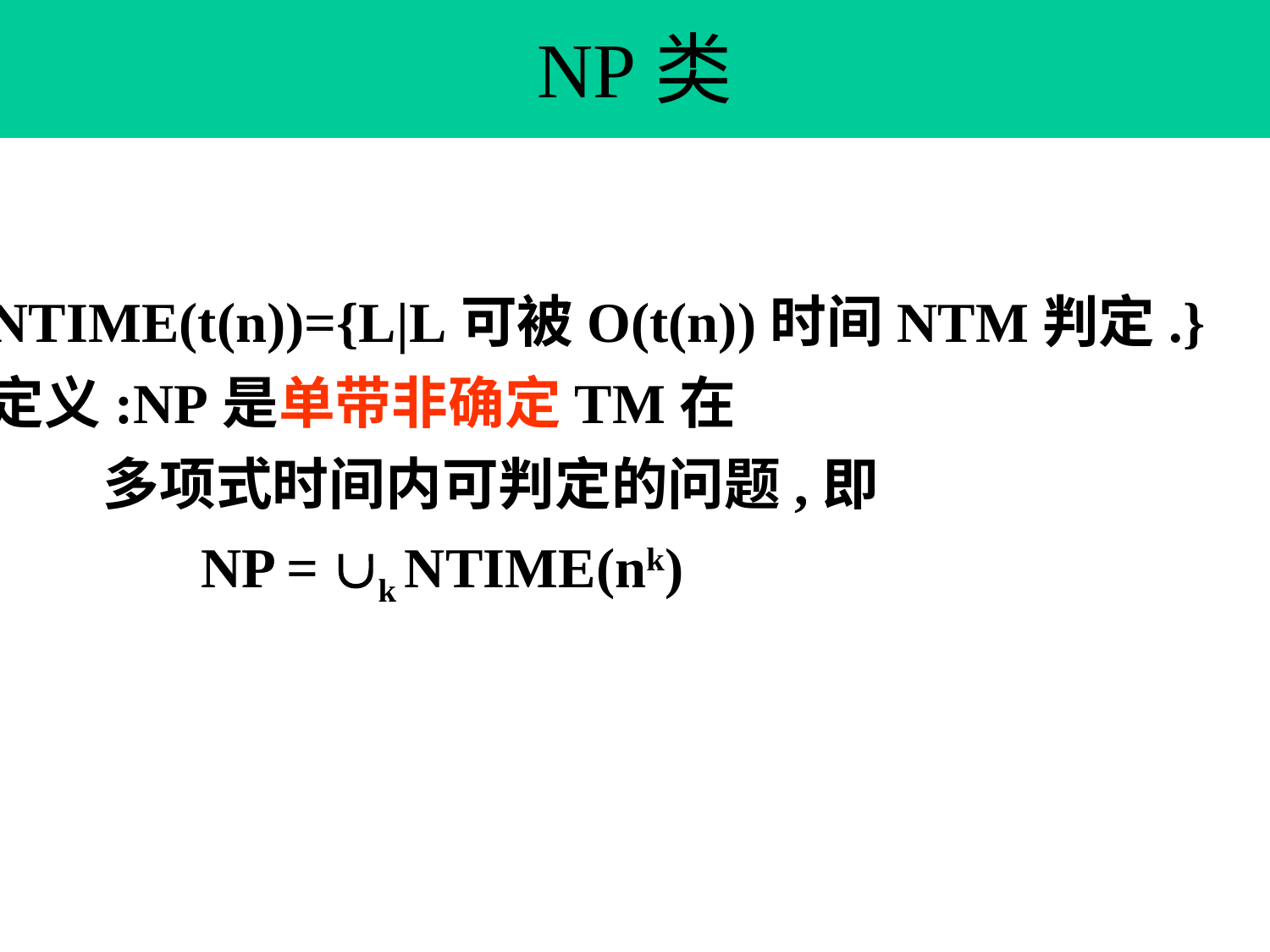

# NP类
NTIME(t(n))={L|L可被O(t(n))时间NTM判定.}
定义:NP是单带非确定TM在
    多项式时间内可判定的问题,即
               NP = ∪k NTIME(nk)